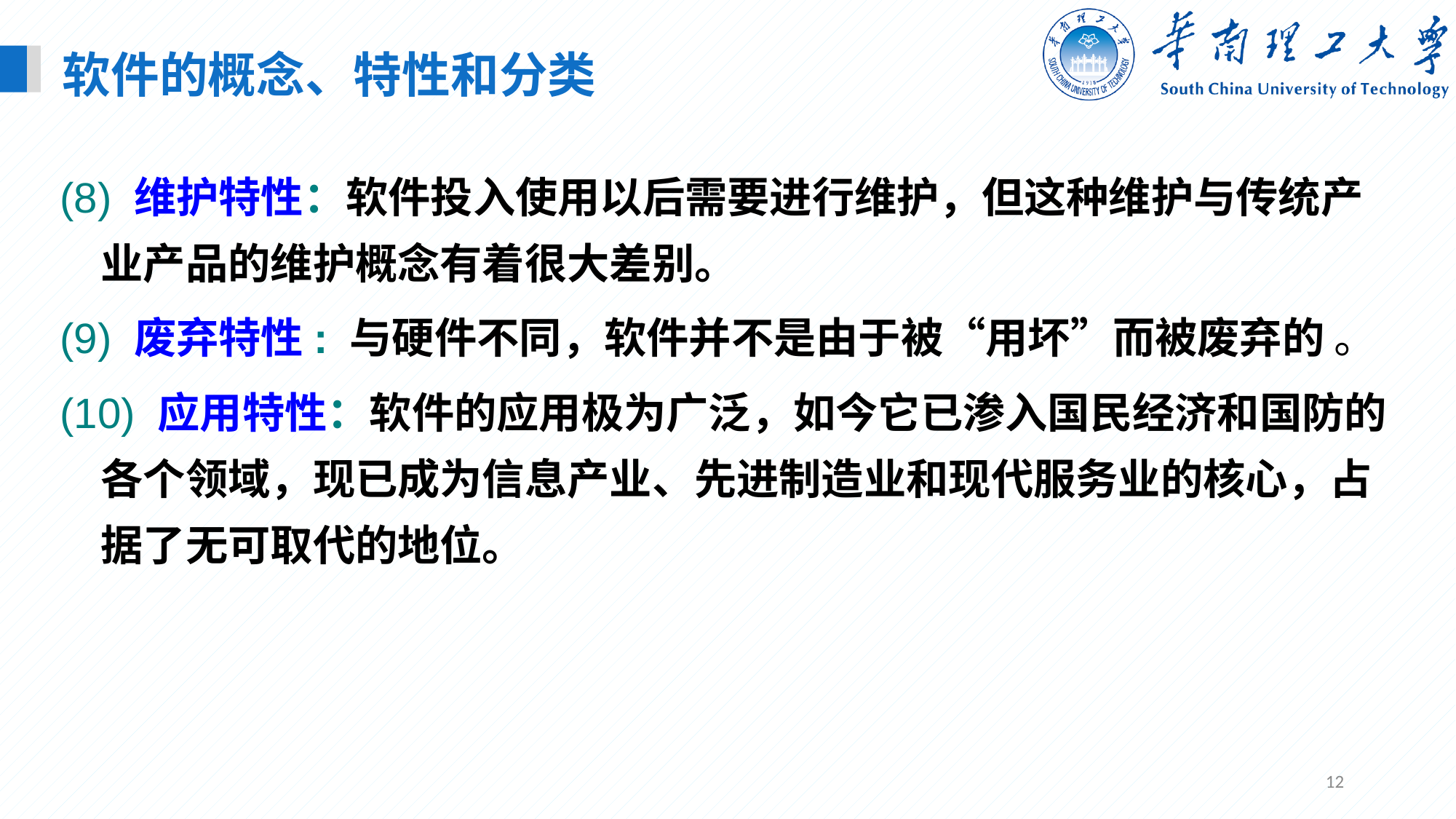

软件的概念、特性和分类
(8) 维护特性：软件投入使用以后需要进行维护，但这种维护与传统产业产品的维护概念有着很大差别。
(9) 废弃特性: 与硬件不同，软件并不是由于被“用坏”而被废弃的 。
(10) 应用特性：软件的应用极为广泛，如今它已渗入国民经济和国防的各个领域，现已成为信息产业、先进制造业和现代服务业的核心，占据了无可取代的地位。
12